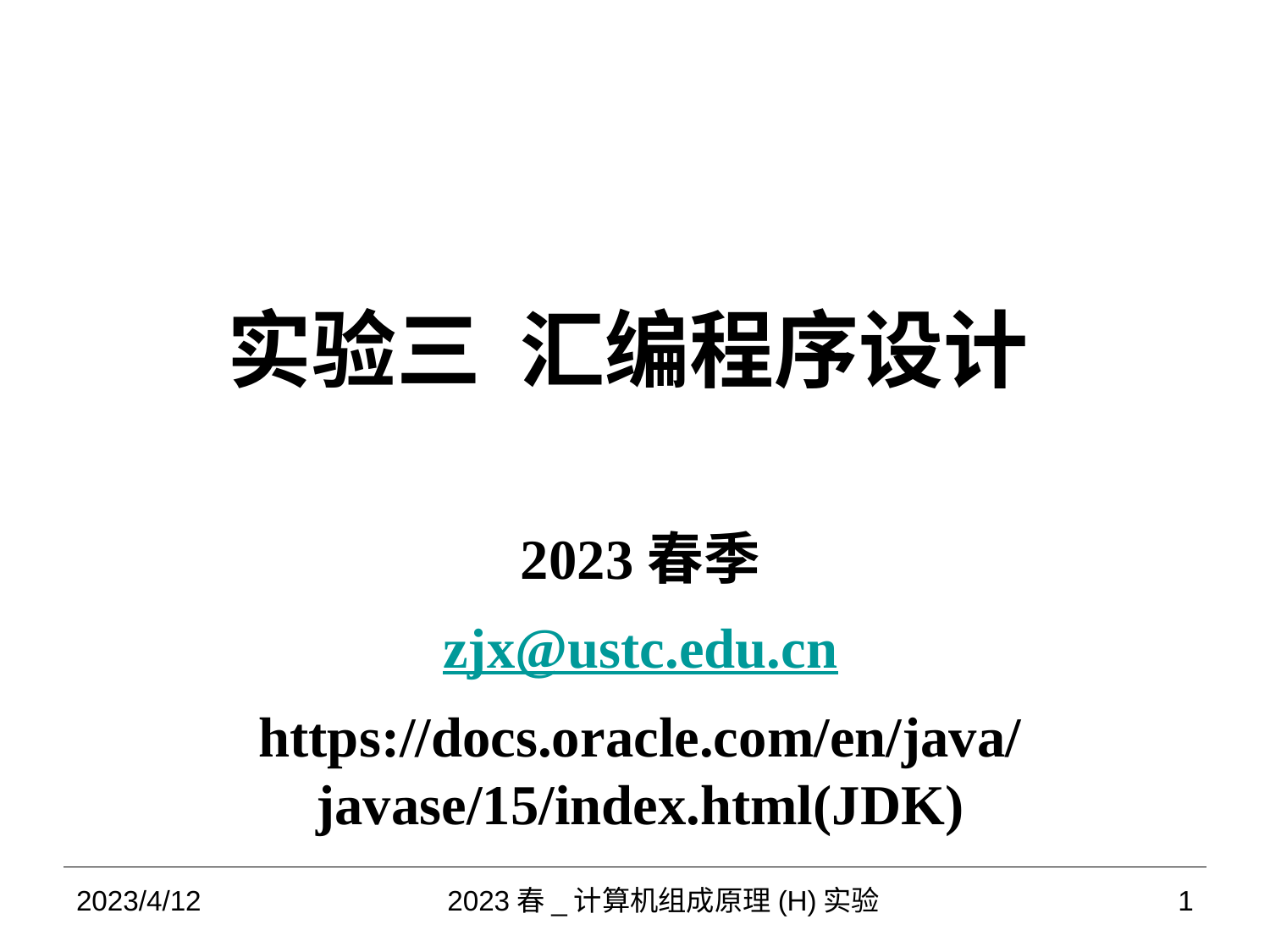

# 实验三  汇编程序设计
2023春季
zjx@ustc.edu.cn
https://docs.oracle.com/en/java/javase/15/index.html(JDK)
2023/4/12
2023春_计算机组成原理(H)实验
1